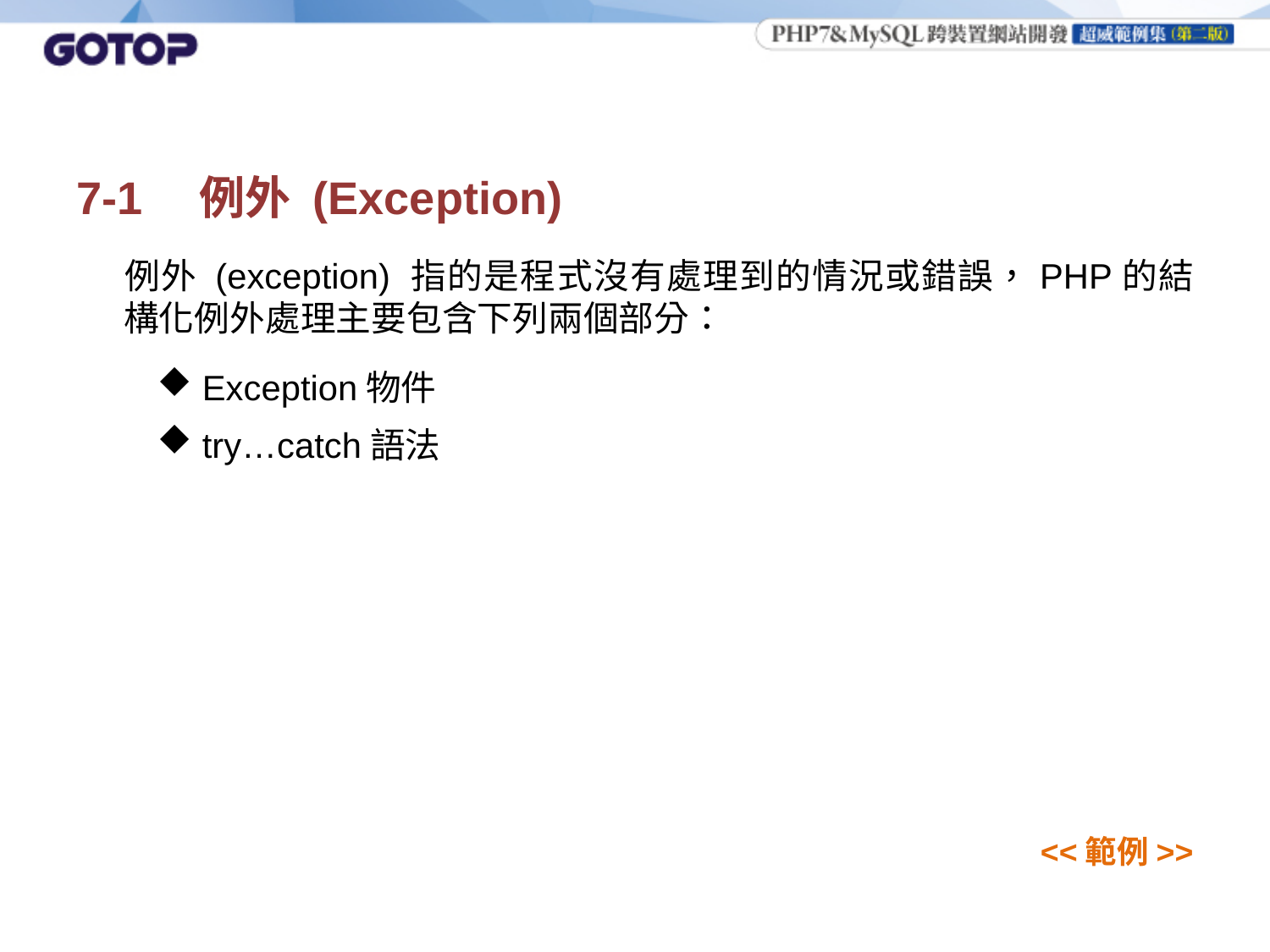

# 7-1　例外 (Exception)
	例外 (exception) 指的是程式沒有處理到的情況或錯誤，PHP的結構化例外處理主要包含下列兩個部分：
 Exception物件
 try…catch語法
<<範例>>